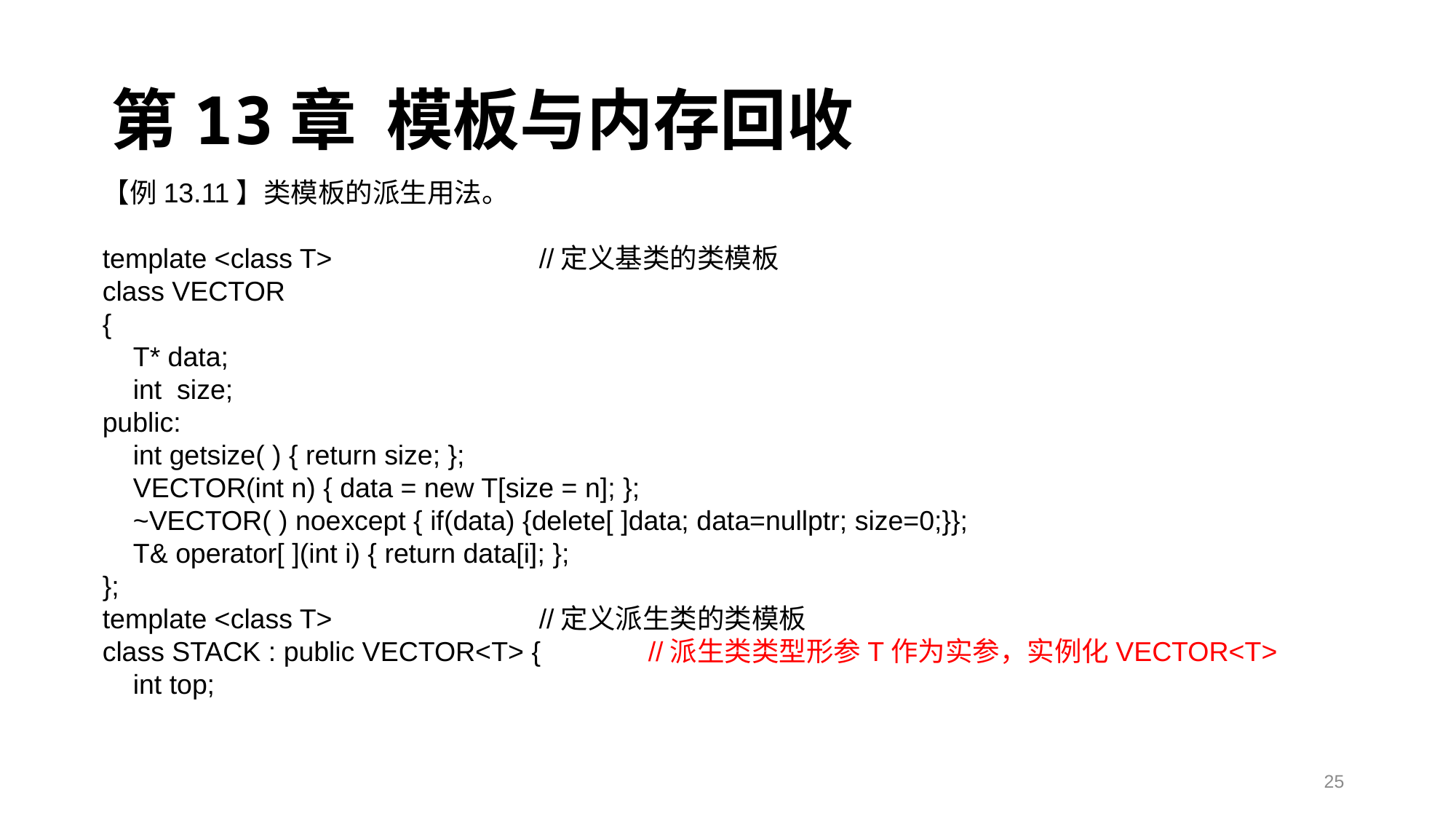

# 第13章  模板与内存回收
【例13.11】类模板的派生用法。

template <class T>		//定义基类的类模板
class VECTOR
{
    T* data;
    int  size;
public:
    int getsize( ) { return size; };
    VECTOR(int n) { data = new T[size = n]; };
    ~VECTOR( ) noexcept { if(data) {delete[ ]data; data=nullptr; size=0;}};
    T& operator[ ](int i) { return data[i]; };
};
template <class T>		//定义派生类的类模板
class STACK : public VECTOR<T> {	//派生类类型形参T作为实参，实例化VECTOR<T>
    int top;
25